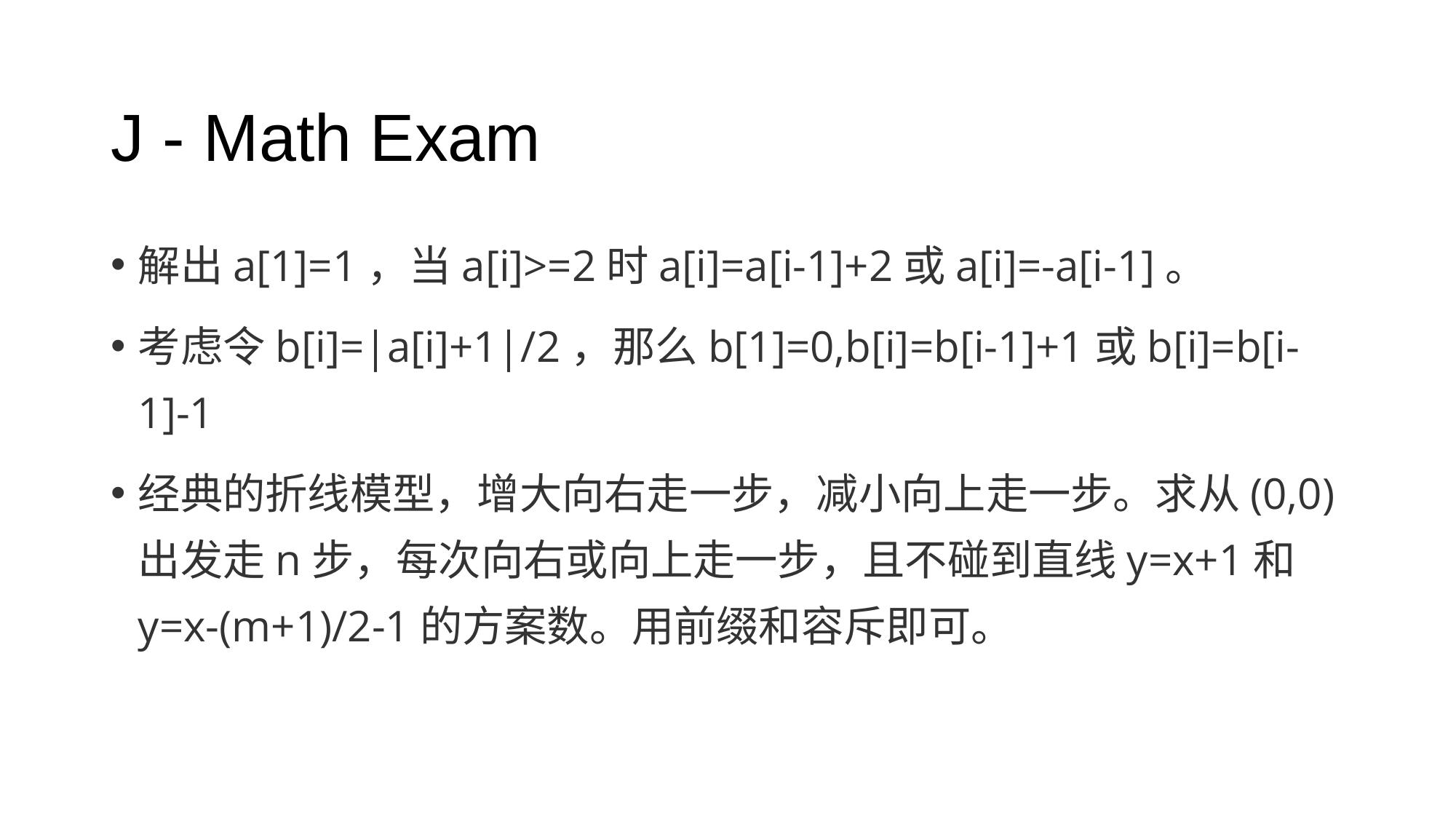

# J - Math Exam
解出a[1]=1，当a[i]>=2时a[i]=a[i-1]+2或a[i]=-a[i-1]。
考虑令b[i]=|a[i]+1|/2，那么b[1]=0,b[i]=b[i-1]+1或b[i]=b[i-1]-1
经典的折线模型，增大向右走一步，减小向上走一步。求从(0,0)出发走n步，每次向右或向上走一步，且不碰到直线y=x+1和y=x-(m+1)/2-1​的方案数。用前缀和容斥即可。